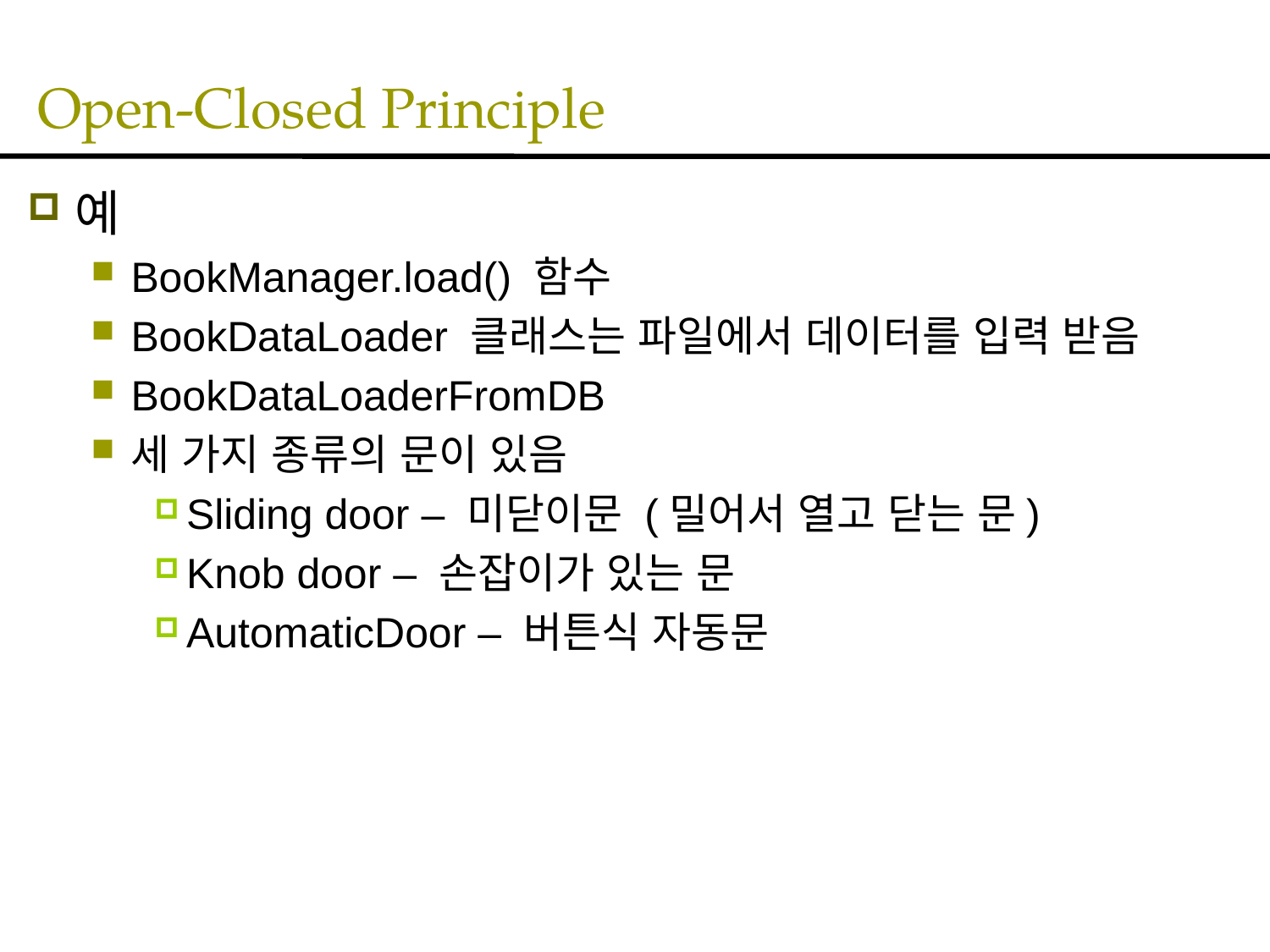

# Open-Closed Principle
예
BookManager.load() 함수
BookDataLoader 클래스는 파일에서 데이터를 입력 받음
BookDataLoaderFromDB
세 가지 종류의 문이 있음
Sliding door – 미닫이문 (밀어서 열고 닫는 문)
Knob door – 손잡이가 있는 문
AutomaticDoor – 버튼식 자동문